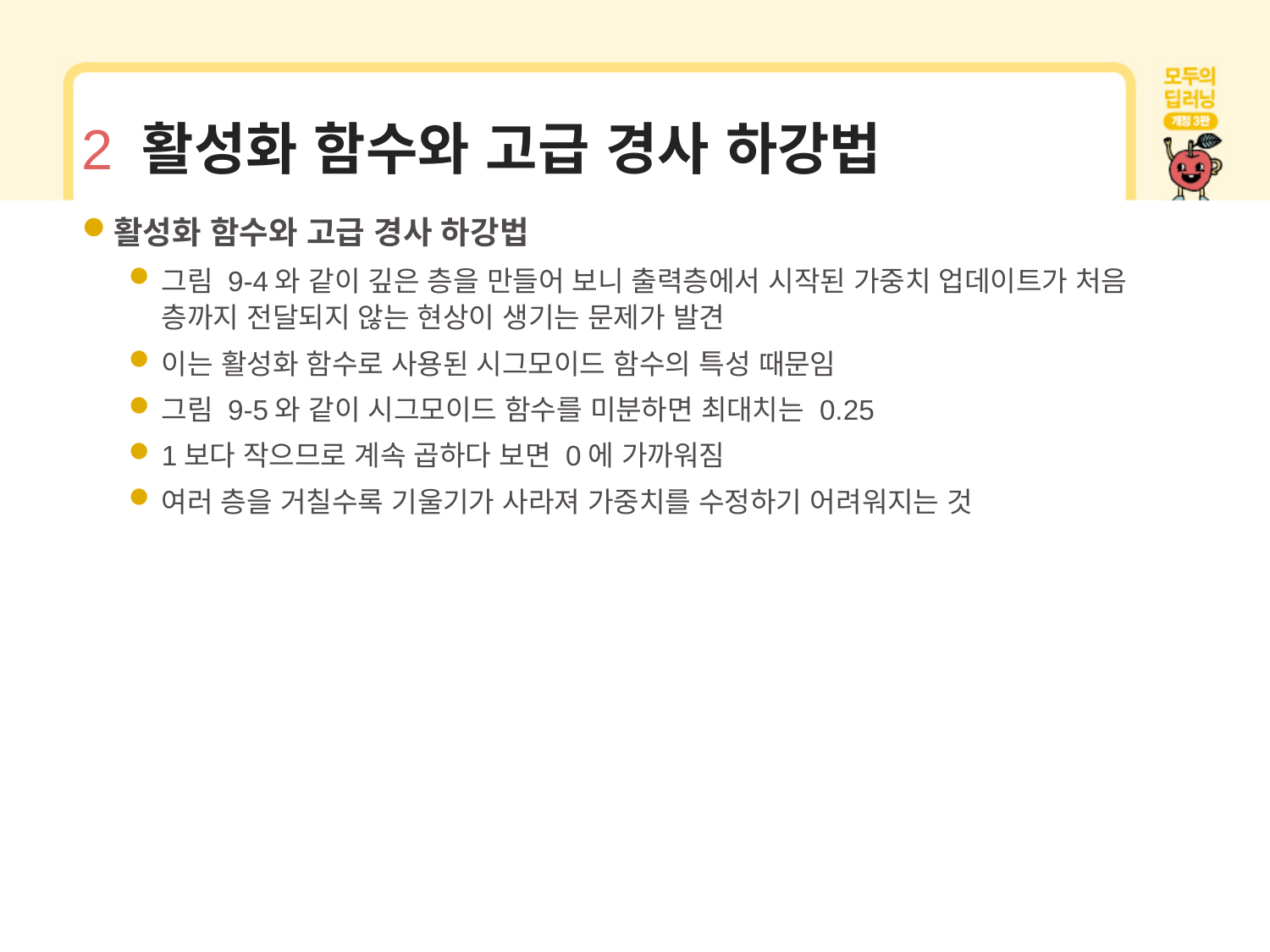

# 2 활성화 함수와 고급 경사 하강법
활성화 함수와 고급 경사 하강법
그림 9-4와 같이 깊은 층을 만들어 보니 출력층에서 시작된 가중치 업데이트가 처음 층까지 전달되지 않는 현상이 생기는 문제가 발견
이는 활성화 함수로 사용된 시그모이드 함수의 특성 때문임
그림 9-5와 같이 시그모이드 함수를 미분하면 최대치는 0.25
1보다 작으므로 계속 곱하다 보면 0에 가까워짐
여러 층을 거칠수록 기울기가 사라져 가중치를 수정하기 어려워지는 것